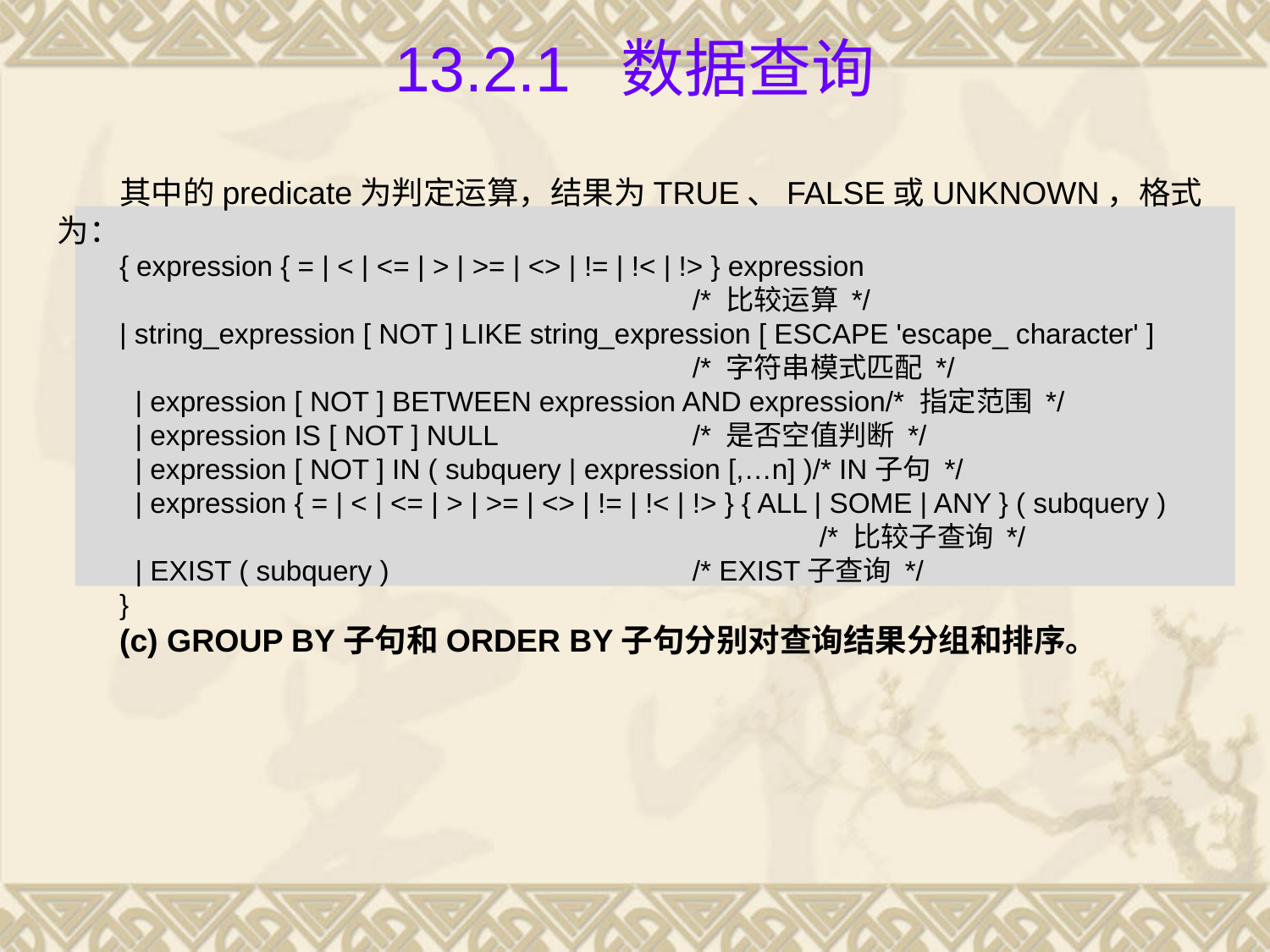

# 13.2.1  数据查询
其中的predicate为判定运算，结果为TRUE、FALSE或UNKNOWN，格式为：
{ expression { = | < | <= | > | >= | <> | != | !< | !> } expression  								/* 比较运算 */
| string_expression [ NOT ] LIKE string_expression [ ESCAPE 'escape_ character' ]	   					/* 字符串模式匹配 */
  | expression [ NOT ] BETWEEN expression AND expression/* 指定范围 */
  | expression IS [ NOT ] NULL                   	/* 是否空值判断 */
  | expression [ NOT ] IN ( subquery | expression [,…n] )/* IN子句 */
  | expression { = | < | <= | > | >= | <> | != | !< | !> } { ALL | SOME | ANY } ( subquery )                              					/* 比较子查询 */
  | EXIST ( subquery )                            	/* EXIST子查询 */
}
(c) GROUP BY子句和ORDER BY子句分别对查询结果分组和排序。